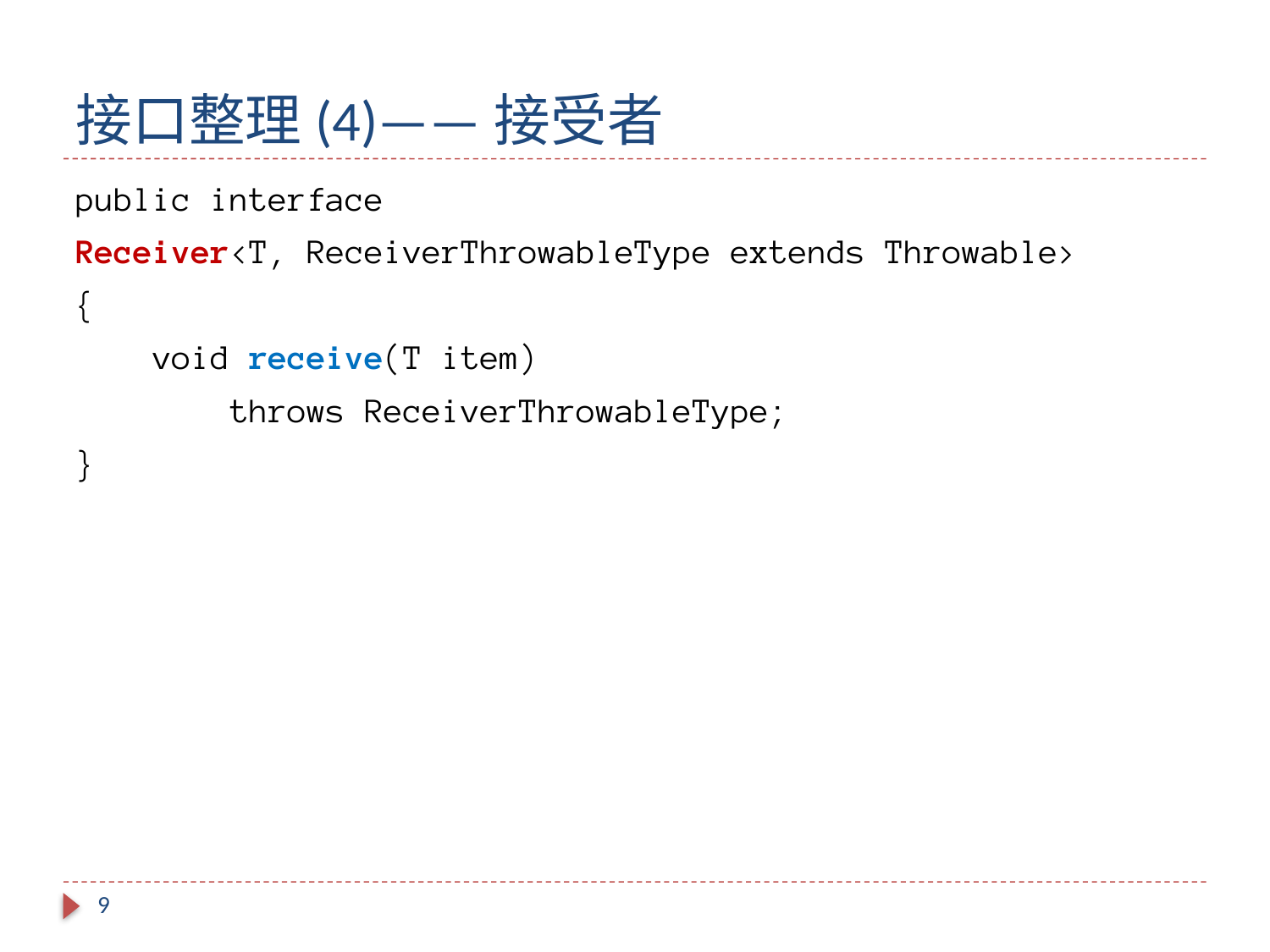

# 接口整理(4)——接受者
public interface
Receiver<T, ReceiverThrowableType extends Throwable>
{
    void receive(T item)
        throws ReceiverThrowableType;
}

9